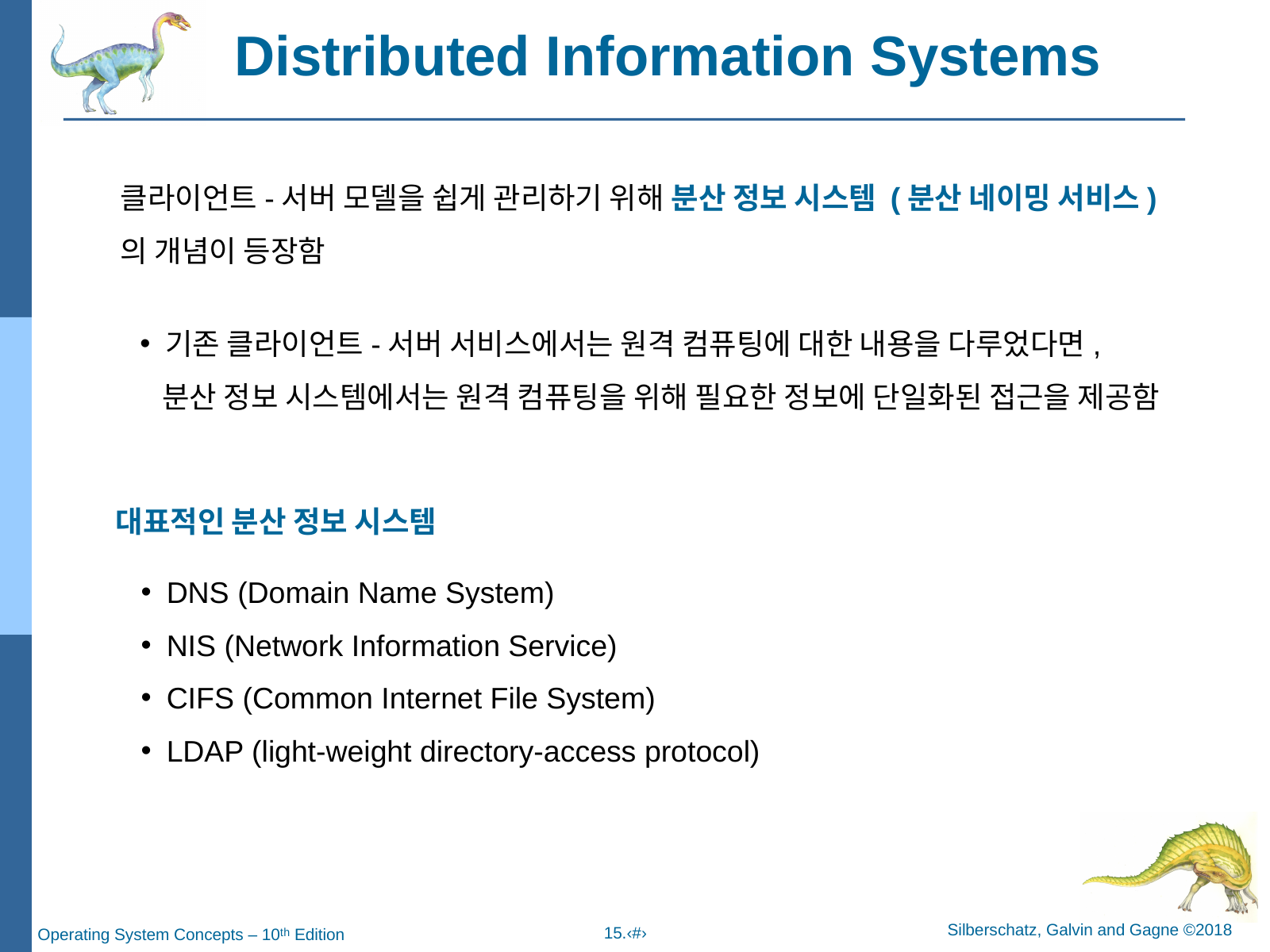

Distributed Information Systems

클라이언트-서버 모델을 쉽게 관리하기 위해 분산 정보 시스템 (분산 네이밍 서비스)의 개념이 등장함
기존 클라이언트-서버 서비스에서는 원격 컴퓨팅에 대한 내용을 다루었다면,
      분산 정보 시스템에서는 원격 컴퓨팅을 위해 필요한 정보에 단일화된 접근을 제공함

대표적인 분산 정보 시스템
DNS (Domain Name System)
NIS (Network Information Service)
CIFS (Common Internet File System)
LDAP (light-weight directory-access protocol)

Silberschatz, Galvin and Gagne ©2018
15.‹#›
Operating System Concepts – 10ᵗʰ Edition